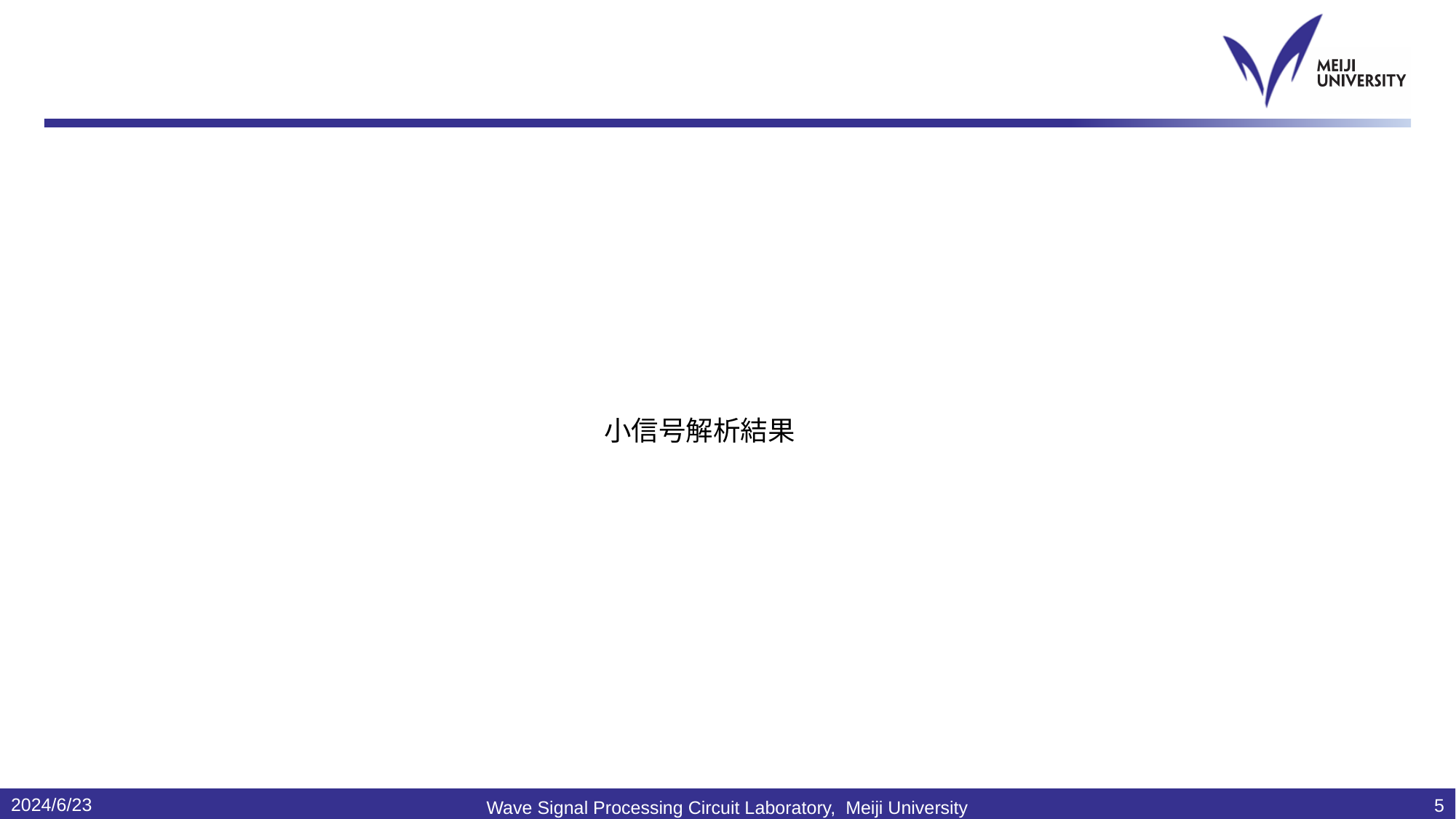

#
小信号解析結果
2024/6/23
5
Wave Signal Processing Circuit Laboratory,  Meiji University